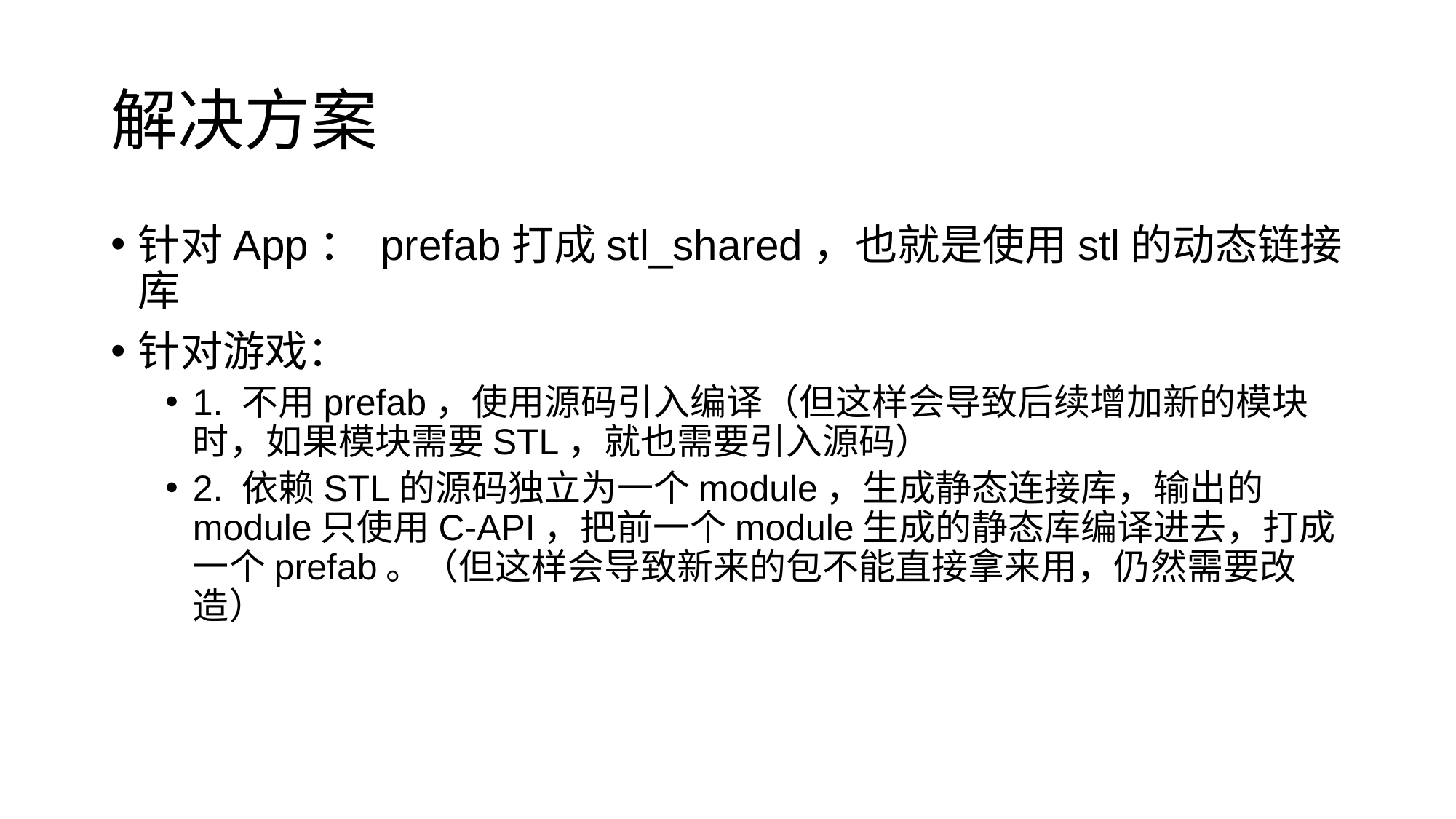

# 解决方案
针对App： prefab打成stl_shared，也就是使用stl的动态链接库
针对游戏：
1. 不用prefab，使用源码引入编译（但这样会导致后续增加新的模块时，如果模块需要STL，就也需要引入源码）
2. 依赖STL的源码独立为一个module，生成静态连接库，输出的module只使用C-API，把前一个module生成的静态库编译进去，打成一个prefab。（但这样会导致新来的包不能直接拿来用，仍然需要改造）